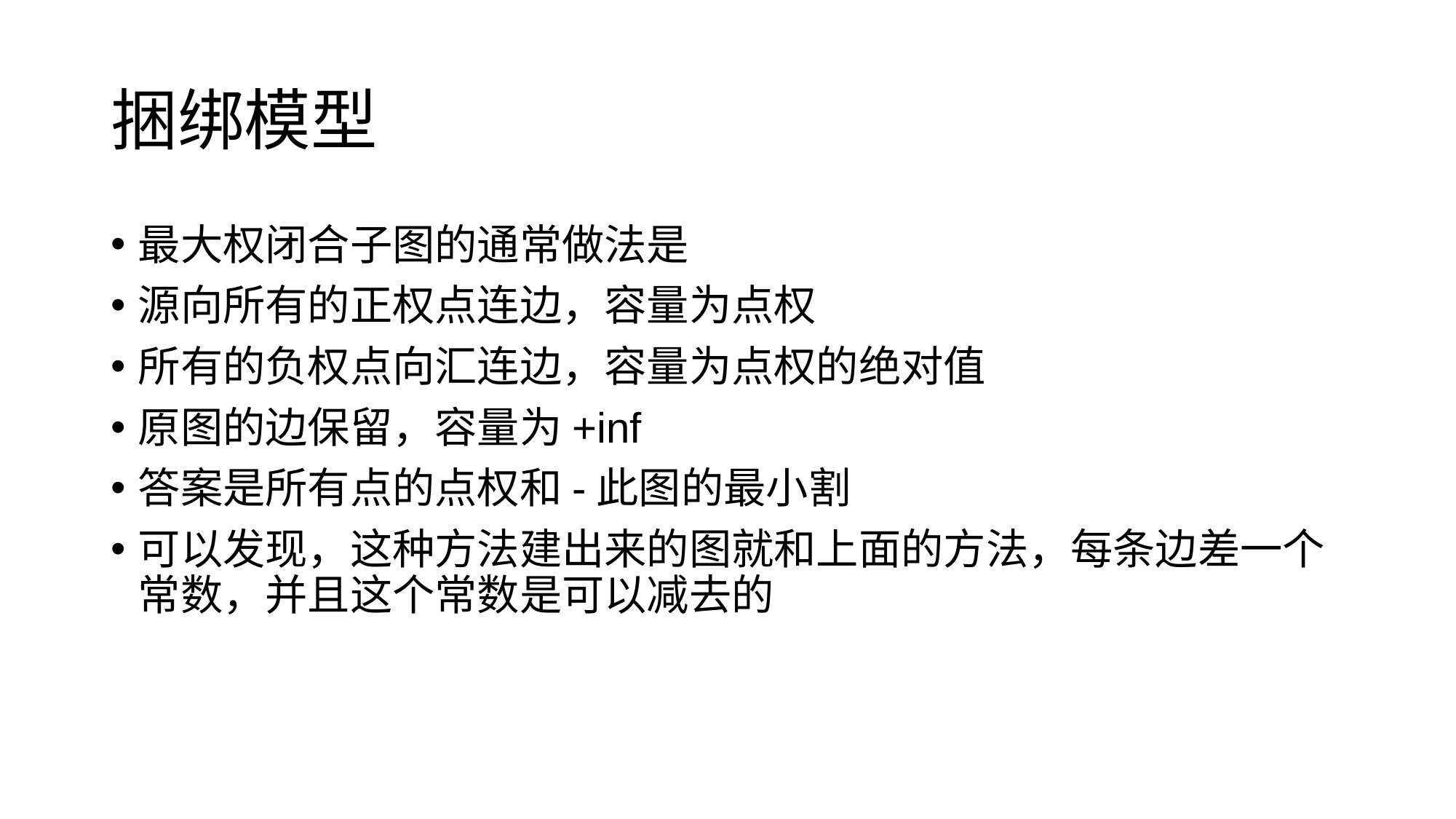

# 捆绑模型
最大权闭合子图的通常做法是
源向所有的正权点连边，容量为点权
所有的负权点向汇连边，容量为点权的绝对值
原图的边保留，容量为+inf
答案是所有点的点权和-此图的最小割
可以发现，这种方法建出来的图就和上面的方法，每条边差一个常数，并且这个常数是可以减去的